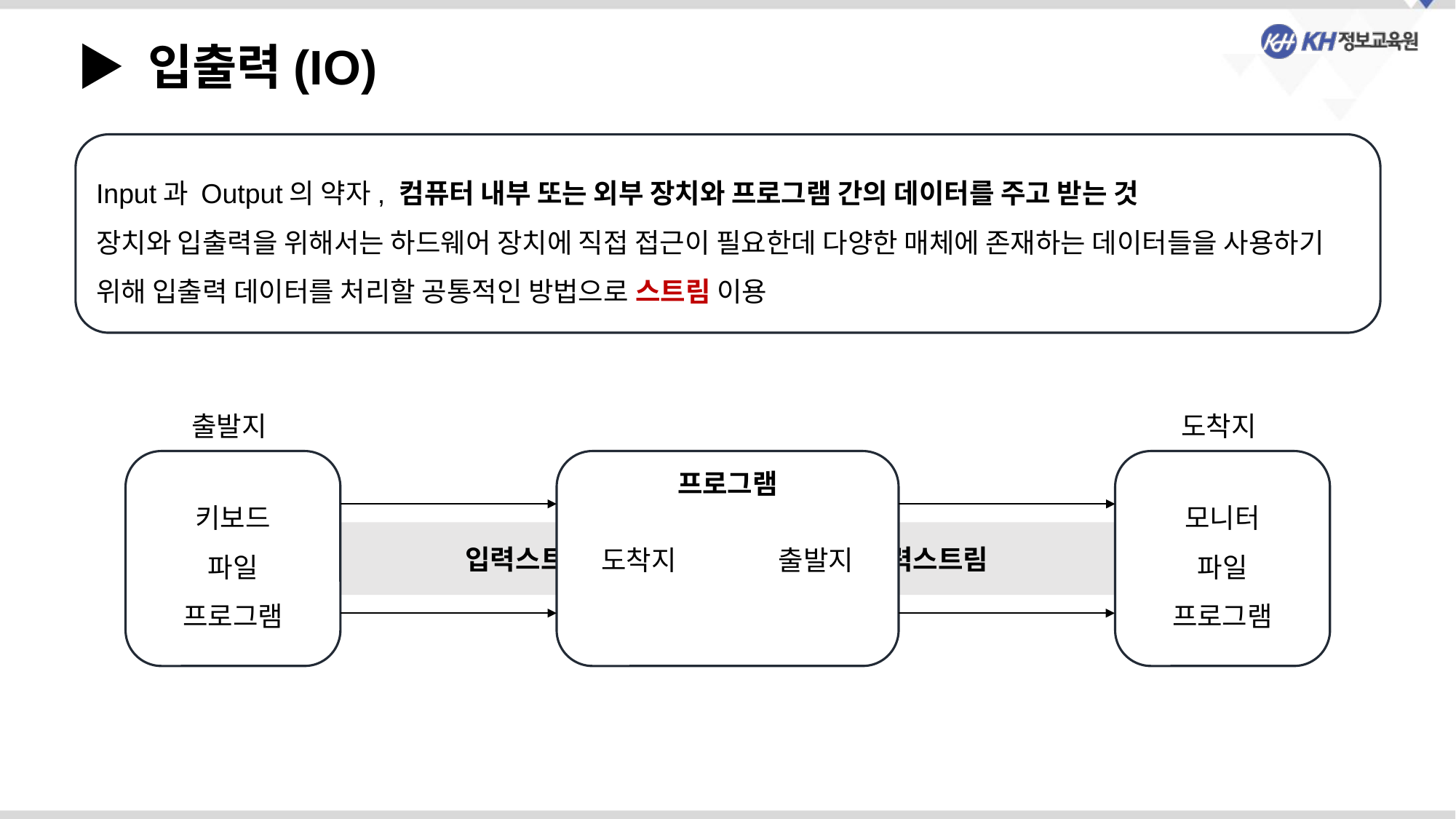

▶ 입출력(IO)
Input과 Output의 약자, 컴퓨터 내부 또는 외부 장치와 프로그램 간의 데이터를 주고 받는 것
장치와 입출력을 위해서는 하드웨어 장치에 직접 접근이 필요한데 다양한 매체에 존재하는 데이터들을 사용하기 위해 입출력 데이터를 처리할 공통적인 방법으로 스트림 이용
출발지
도착지
키보드
파일
프로그램
프로그램

도착지	           출발지
모니터
파일
프로그램
입력스트림                                            출력스트림